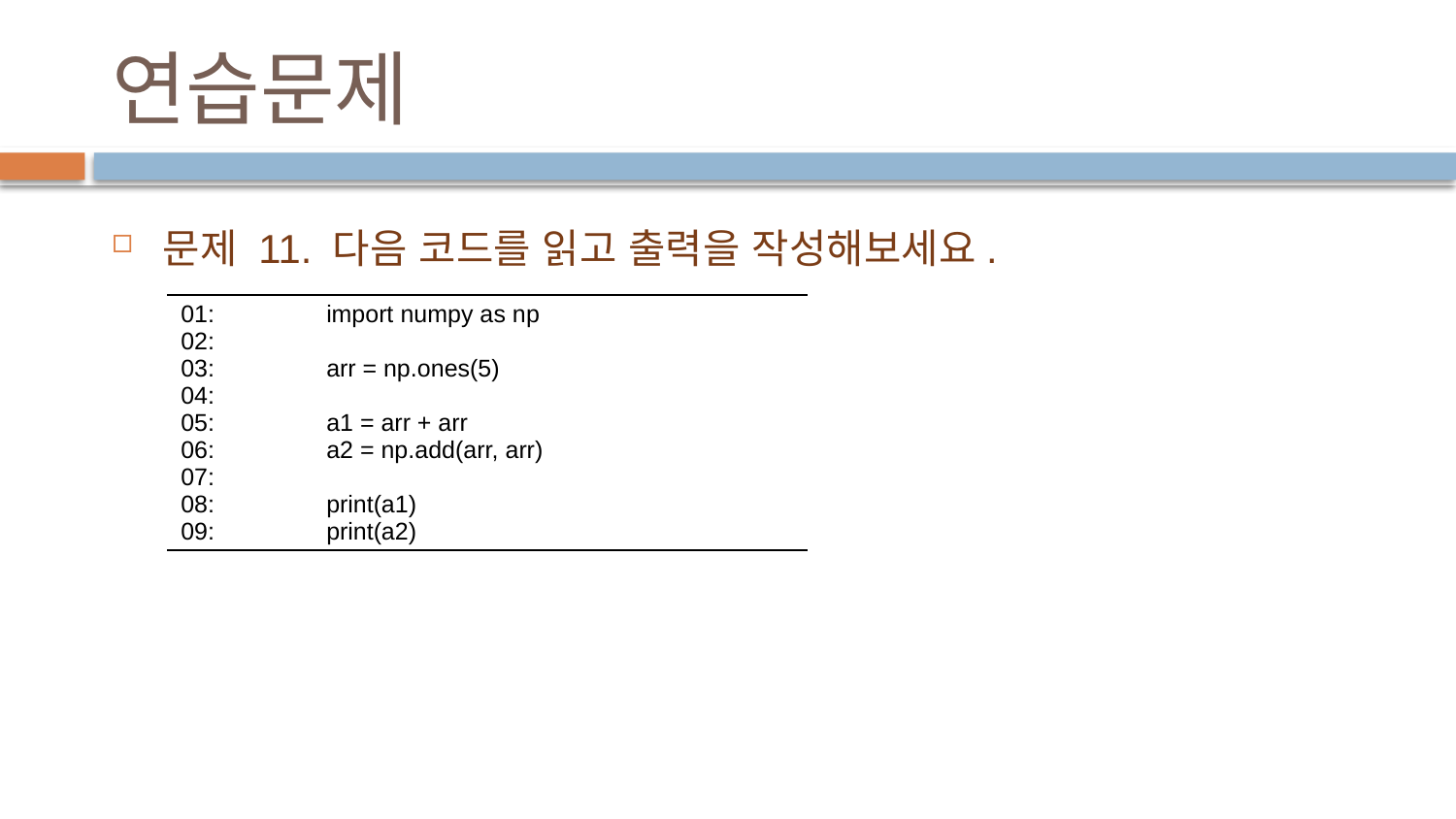

# 연습문제
문제 11. 다음 코드를 읽고 출력을 작성해보세요.
| 01: import numpy as np 02: 03: arr = np.ones(5) 04: 05: a1 = arr + arr 06: a2 = np.add(arr, arr) 07: 08: print(a1) 09: print(a2) |
| --- |